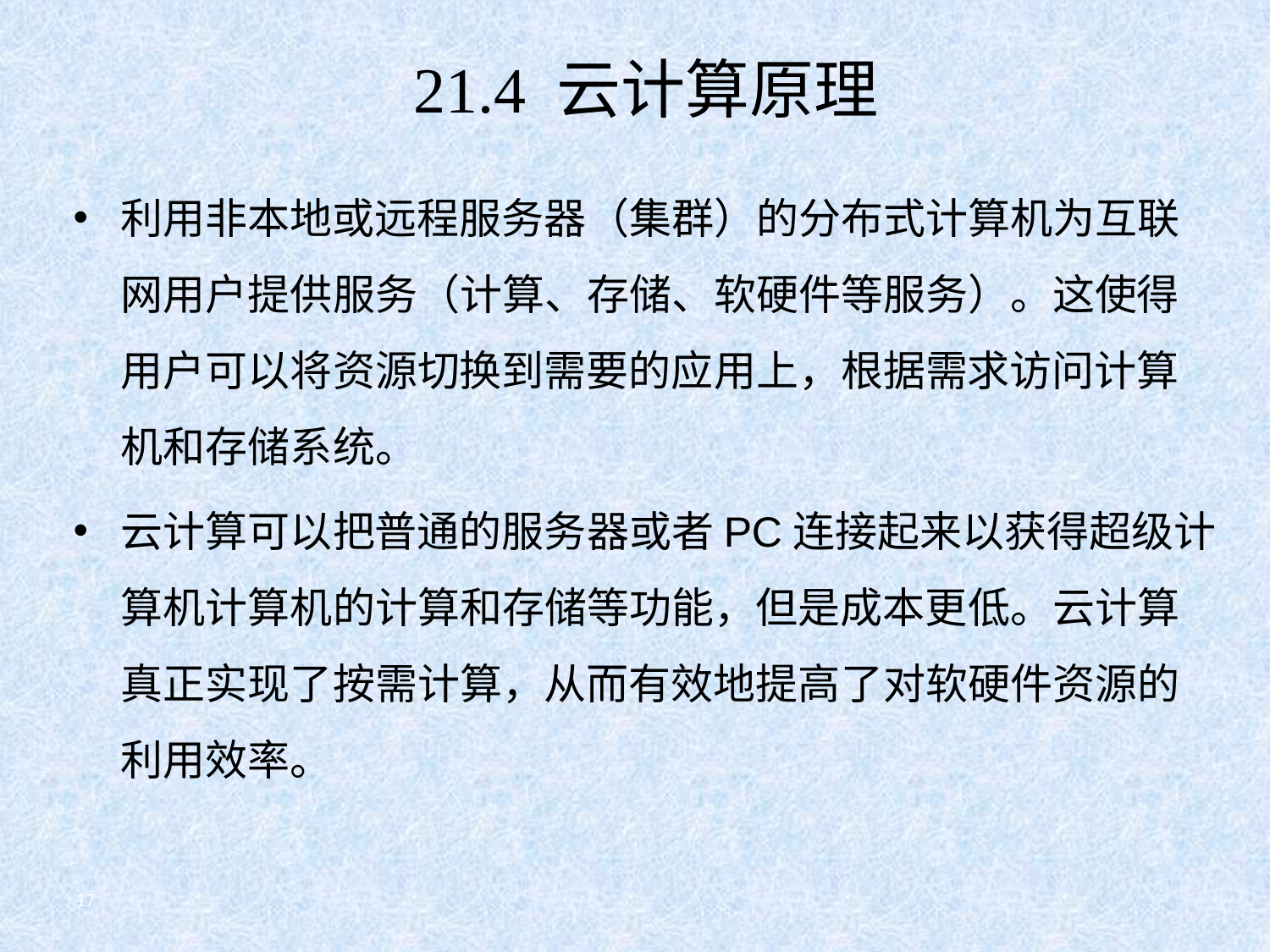

#
21.4 云计算原理
利用非本地或远程服务器（集群）的分布式计算机为互联网用户提供服务（计算、存储、软硬件等服务）。这使得用户可以将资源切换到需要的应用上，根据需求访问计算机和存储系统。
云计算可以把普通的服务器或者PC连接起来以获得超级计算机计算机的计算和存储等功能，但是成本更低。云计算真正实现了按需计算，从而有效地提高了对软硬件资源的利用效率。

17